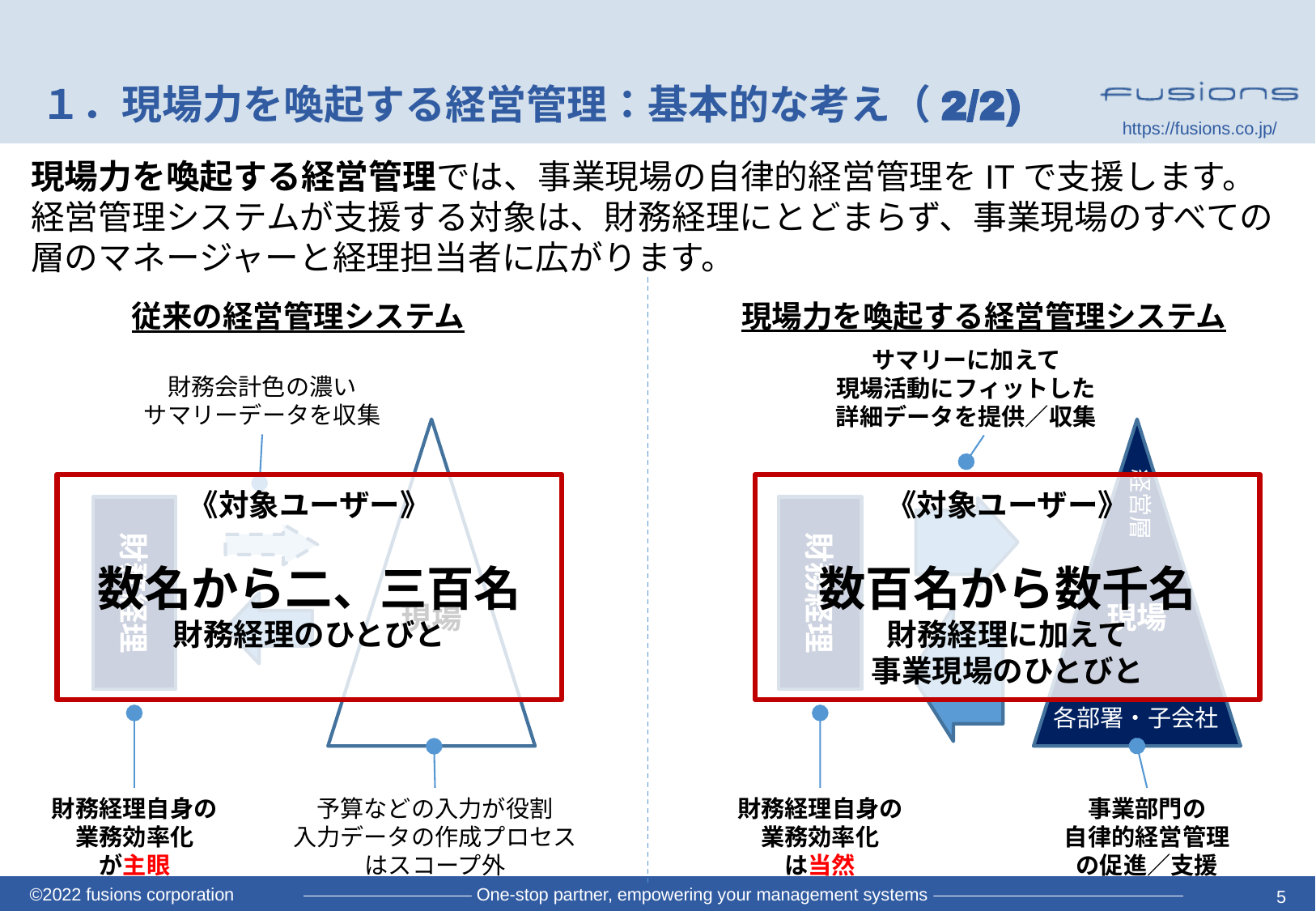

# １．現場力を喚起する経営管理：基本的な考え（2/2)
現場⼒を喚起する経営管理では、事業現場の自律的経営管理をITで支援します。経営管理システムが支援する対象は、財務経理にとどまらず、事業現場のすべての層のマネージャーと経理担当者に広がります。
現場力を喚起する経営管理システム
従来の経営管理システム
サマリーに加えて
現場活動にフィットした
詳細データを提供／収集
財務会計色の濃い
サマリーデータを収集

経営層
《対象ユーザー》

数名から二、三百名
財務経理のひとびと

《対象ユーザー》

数百名から数千名
財務経理に加えて
事業現場のひとびと
財務経理
財務経理

現場
現場

各部署・子会社
財務経理自身の
業務効率化
が主眼
予算などの入力が役割
入力データの作成プロセスはスコープ外
財務経理自身の
業務効率化
は当然
事業部門の
自律的経営管理
の促進／支援